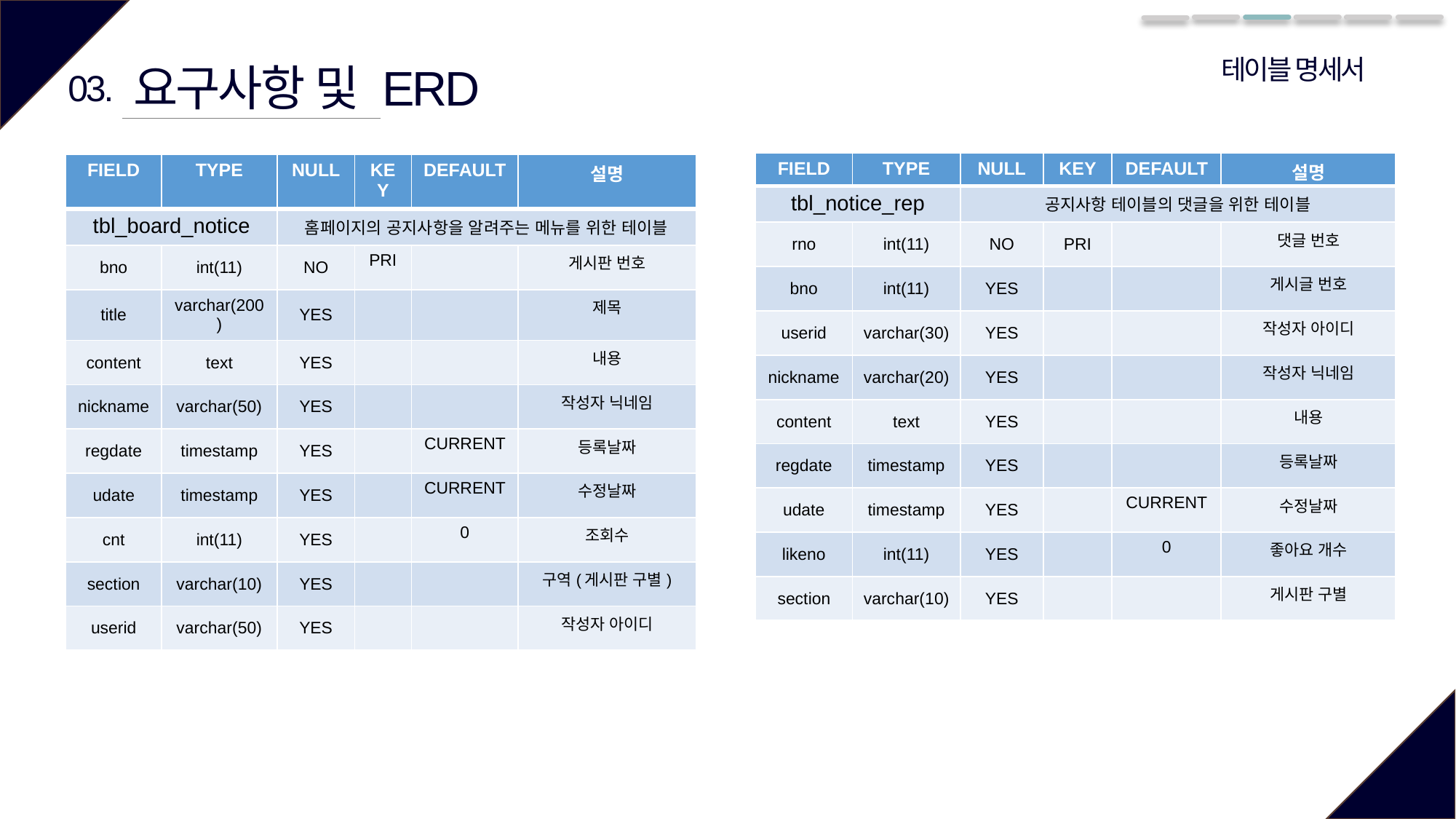

테이블 명세서
요구사항 및 ERD
03.
| FIELD | TYPE | NULL | KEY | DEFAULT | 설명 |
| --- | --- | --- | --- | --- | --- |
| tbl\_notice\_rep |  | 공지사항 테이블의 댓글을 위한 테이블 |  |  |  |
| rno | int(11) | NO | PRI |  | 댓글 번호 |
| bno | int(11) | YES |  |  | 게시글 번호 |
| userid | varchar(30) | YES |  |  | 작성자 아이디 |
| nickname | varchar(20) | YES |  |  | 작성자 닉네임 |
| content | text | YES |  |  | 내용 |
| regdate | timestamp | YES |  |  | 등록날짜 |
| udate | timestamp | YES |  | CURRENT | 수정날짜 |
| likeno | int(11) | YES |  | 0 | 좋아요 개수 |
| section | varchar(10) | YES |  |  | 게시판 구별 |
| FIELD | TYPE | NULL | KEY | DEFAULT | 설명 |
| --- | --- | --- | --- | --- | --- |
| tbl\_board\_notice |  | 홈페이지의 공지사항을 알려주는 메뉴를 위한 테이블 |  |  |  |
| bno | int(11) | NO | PRI |  | 게시판 번호 |
| title | varchar(200) | YES |  |  | 제목 |
| content | text | YES |  |  | 내용 |
| nickname | varchar(50) | YES |  |  | 작성자 닉네임 |
| regdate | timestamp | YES |  | CURRENT | 등록날짜 |
| udate | timestamp | YES |  | CURRENT | 수정날짜 |
| cnt | int(11) | YES |  | 0 | 조회수 |
| section | varchar(10) | YES |  |  | 구역(게시판 구별) |
| userid | varchar(50) | YES |  |  | 작성자 아이디 |